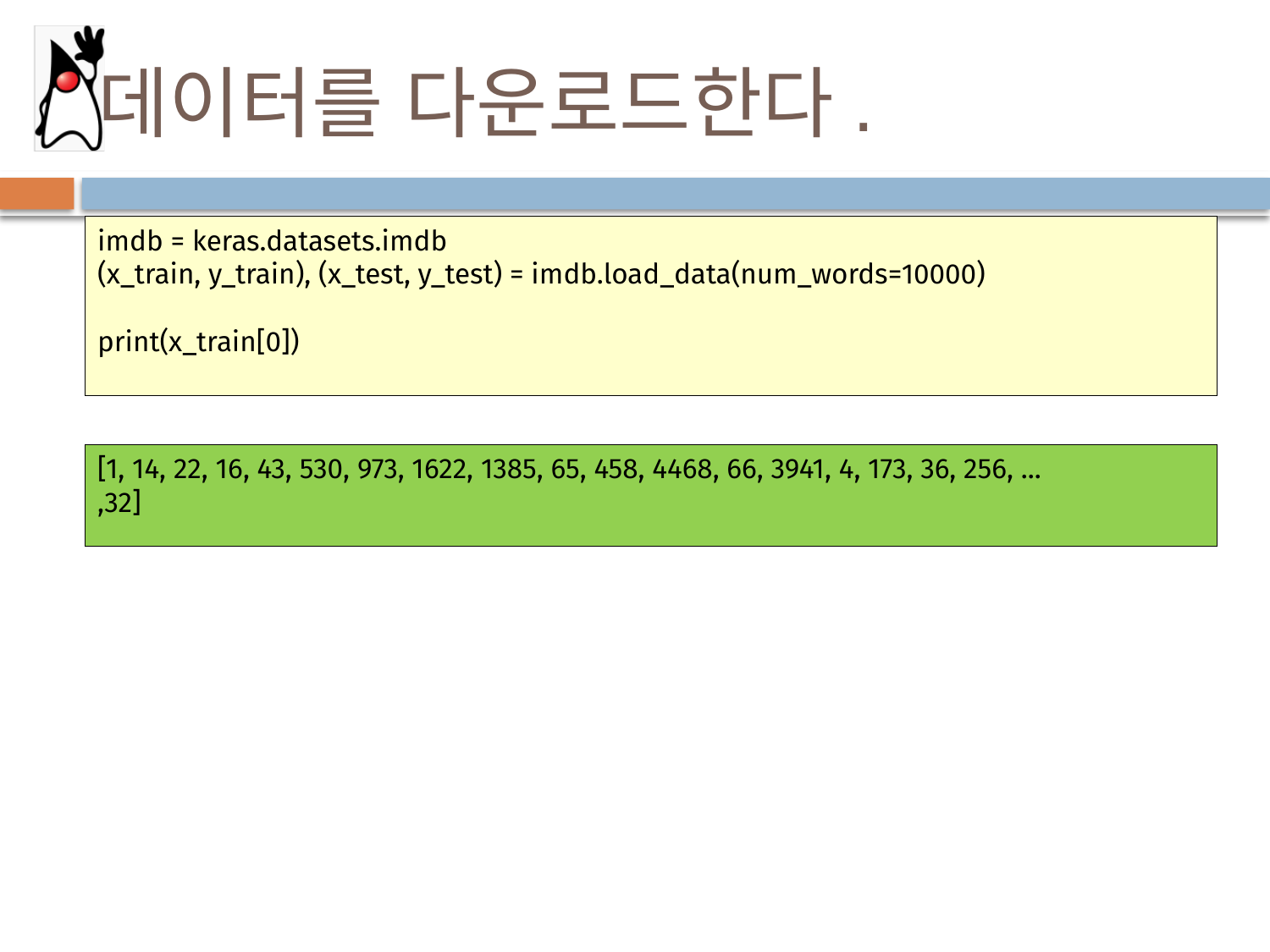

# 데이터를 다운로드한다.
imdb = keras.datasets.imdb
(x_train, y_train), (x_test, y_test) = imdb.load_data(num_words=10000)

print(x_train[0])
[1, 14, 22, 16, 43, 530, 973, 1622, 1385, 65, 458, 4468, 66, 3941, 4, 173, 36, 256, ...
,32]